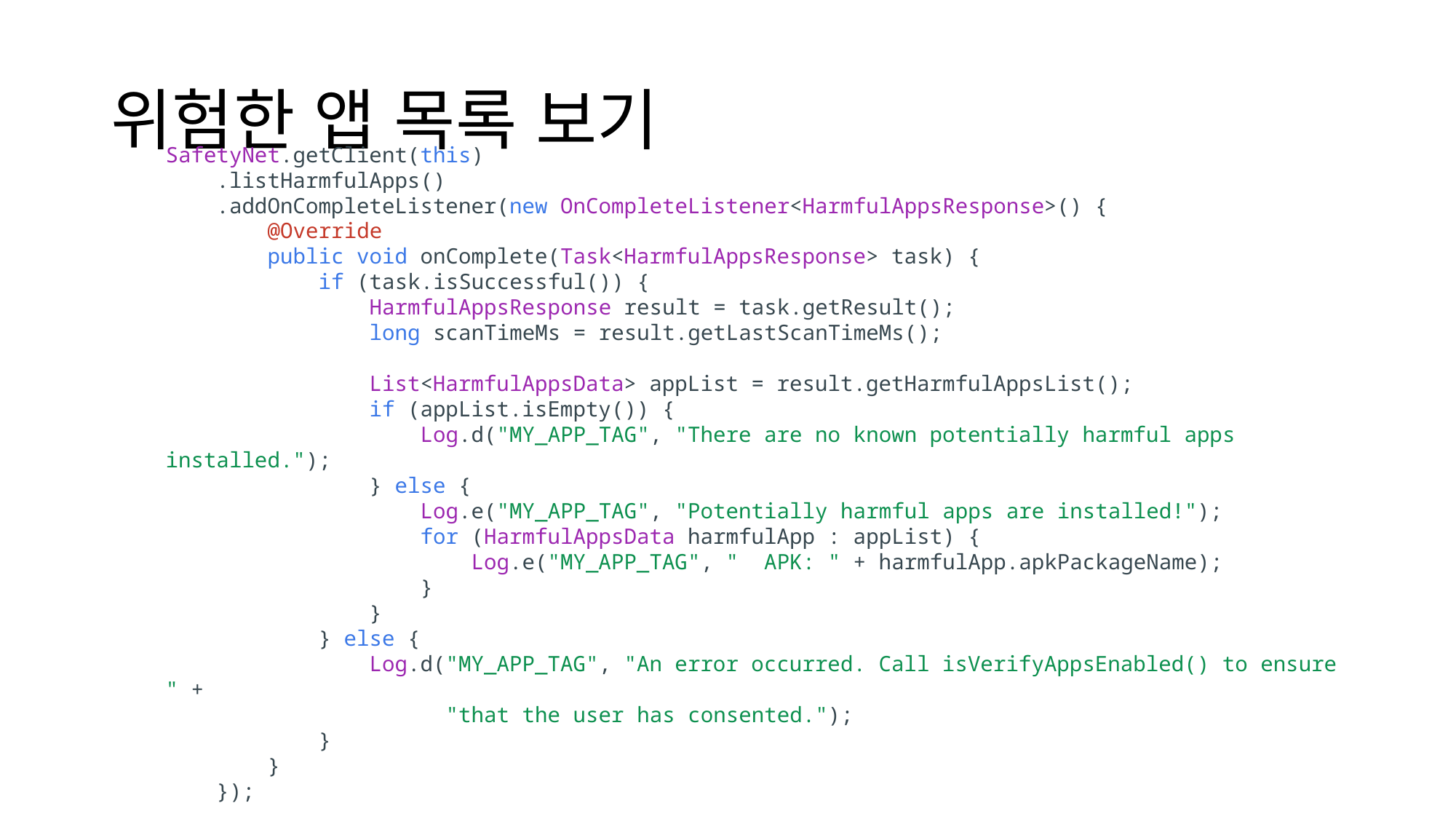

# 위험한 앱 목록 보기
SafetyNet.getClient(this)
    .listHarmfulApps()
    .addOnCompleteListener(new OnCompleteListener<HarmfulAppsResponse>() {
        @Override
        public void onComplete(Task<HarmfulAppsResponse> task) {
            if (task.isSuccessful()) {
                HarmfulAppsResponse result = task.getResult();
                long scanTimeMs = result.getLastScanTimeMs();
                List<HarmfulAppsData> appList = result.getHarmfulAppsList();
                if (appList.isEmpty()) {
                    Log.d("MY_APP_TAG", "There are no known potentially harmful apps installed.");
                } else {
                    Log.e("MY_APP_TAG", "Potentially harmful apps are installed!");
                    for (HarmfulAppsData harmfulApp : appList) {
                        Log.e("MY_APP_TAG", "  APK: " + harmfulApp.apkPackageName);
                    }
                }
            } else {
                Log.d("MY_APP_TAG", "An error occurred. Call isVerifyAppsEnabled() to ensure " +
                      "that the user has consented.");
            }
        }
    });